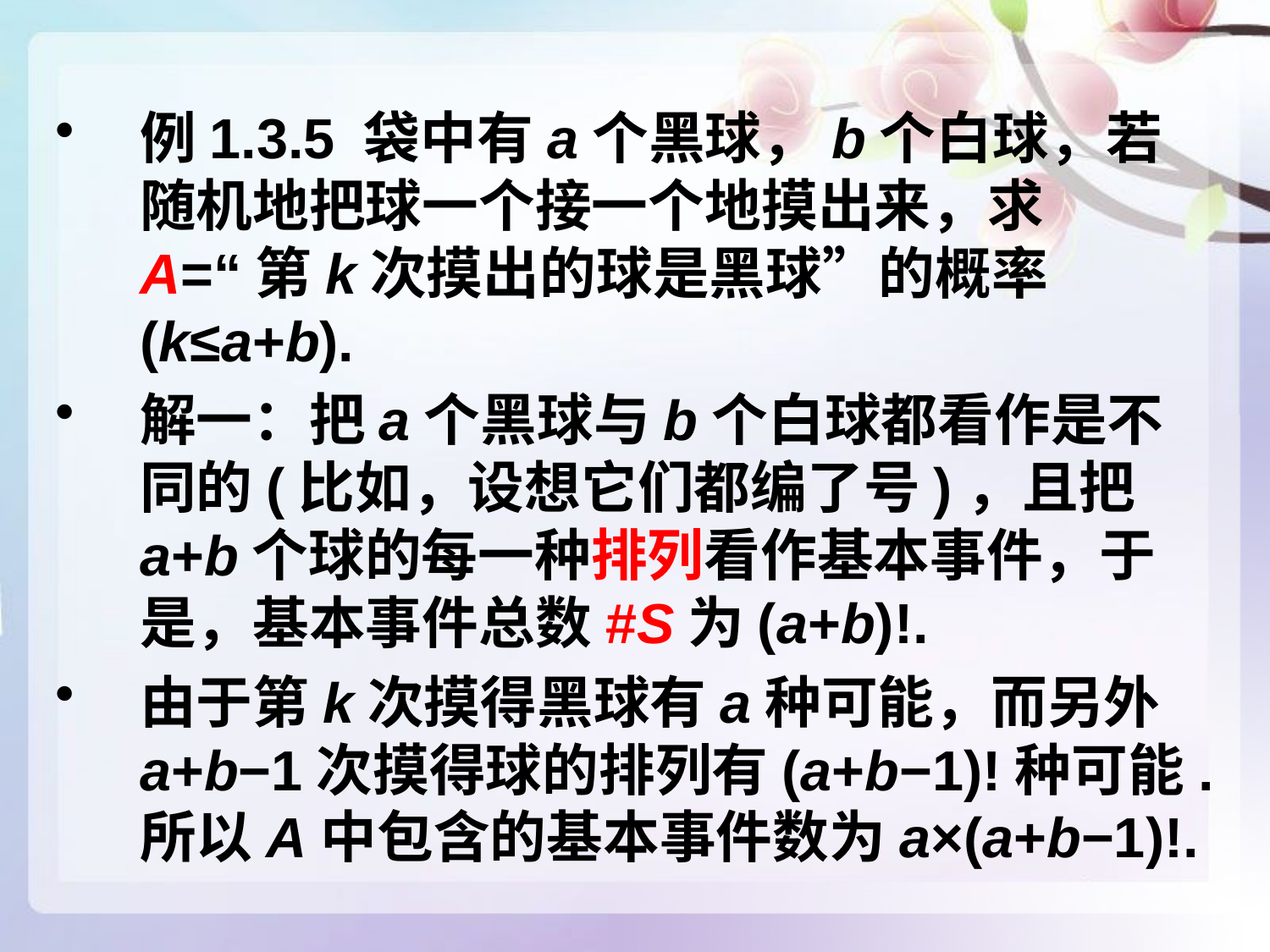

例1.3.5 袋中有a个黑球，b个白球，若随机地把球一个接一个地摸出来，求A=“第k次摸出的球是黑球”的概率(k≤a+b).
解一：把a个黑球与b个白球都看作是不同的(比如，设想它们都编了号)，且把a+b个球的每一种排列看作基本事件，于是，基本事件总数#S为(a+b)!.
由于第k次摸得黑球有a种可能，而另外a+b−1次摸得球的排列有(a+b−1)!种可能.所以A中包含的基本事件数为a×(a+b−1)!.